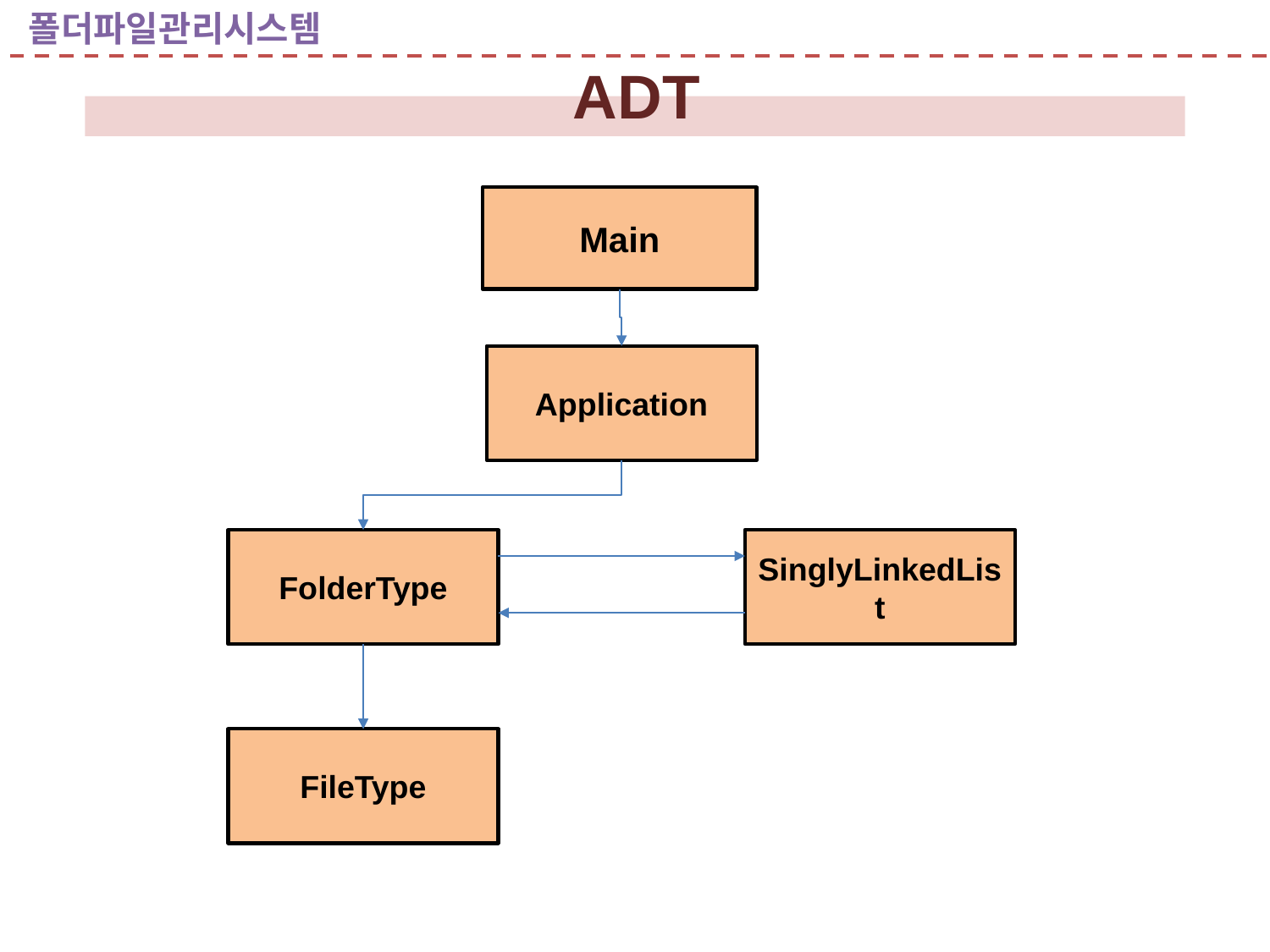

폴더파일관리시스템
# ADT

Main
Application
FolderType
SinglyLinkedList
FileType